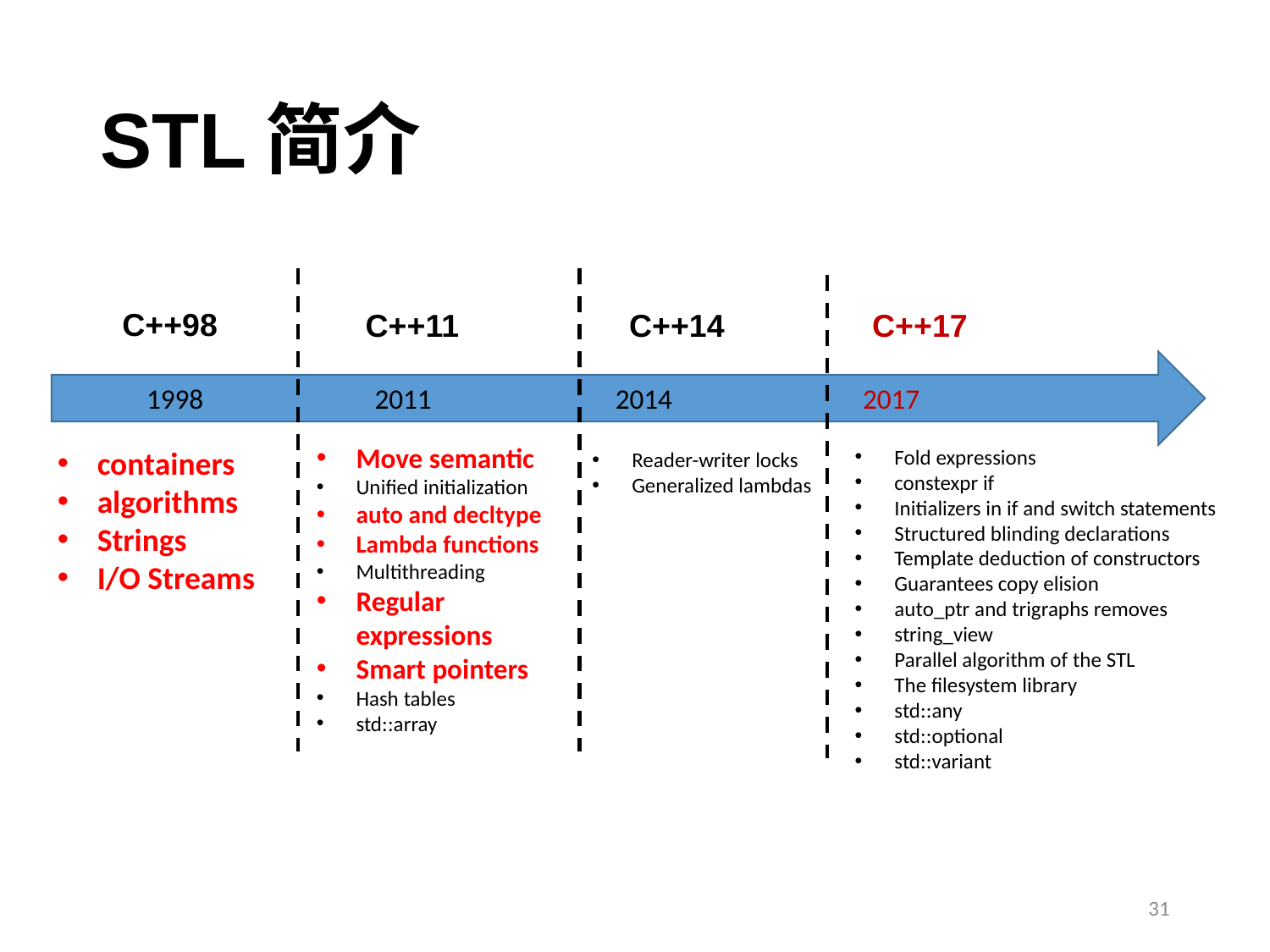

# STL简介
C++98
C++11
C++14
C++17
             1998                           2011                             2014                              2017
Move semantic
Unified initialization
auto and decltype
Lambda functions
Multithreading
Regular expressions
Smart pointers
Hash tables
std::array
containers
algorithms
Strings
I/O Streams
Fold expressions
constexpr if
Initializers in if and switch statements
Structured blinding declarations
Template deduction of constructors
Guarantees copy elision
auto_ptr and trigraphs removes
string_view
Parallel algorithm of the STL
The filesystem library
std::any
std::optional
std::variant
Reader-writer locks
Generalized lambdas
31